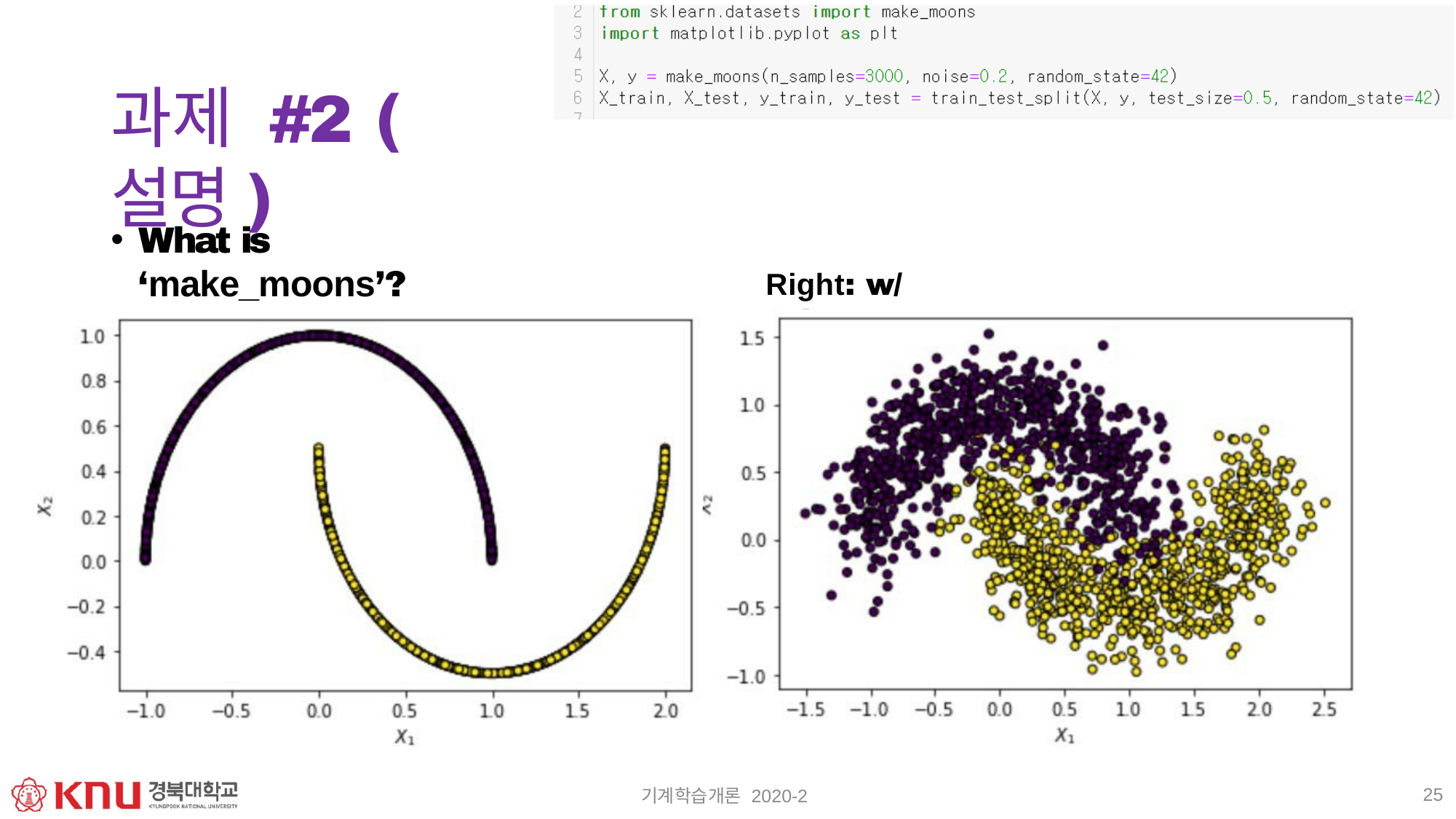

# 과제 #2 (설명)
What is ‘make_moons’?
Left: w/o noise,
Right: w/ noise

25
기계학습개론 2020-2